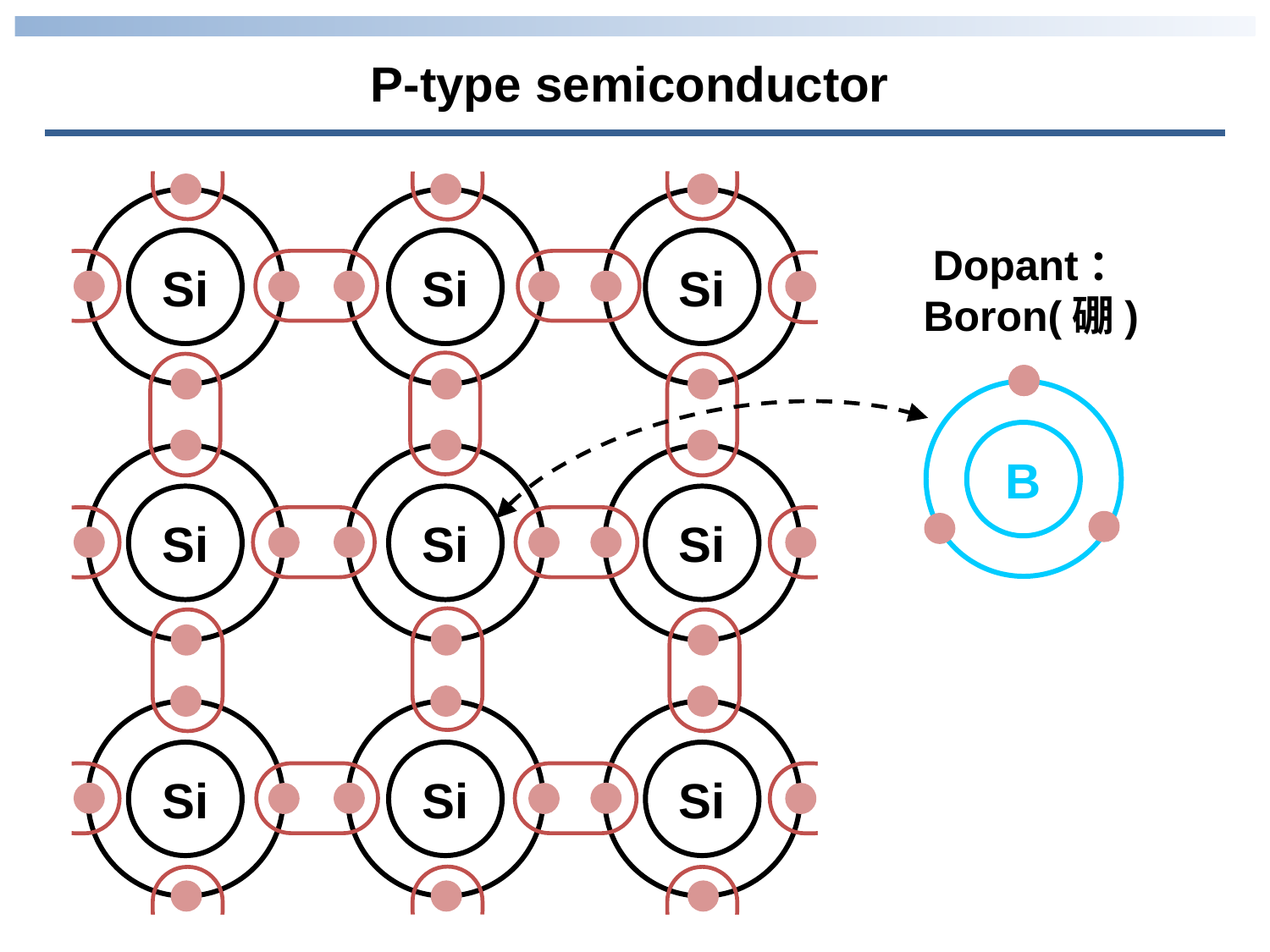

P-type semiconductor

Si

Si

Si

Si

Si

Si

Si

Si

Si

Dopant：Boron(硼)

B